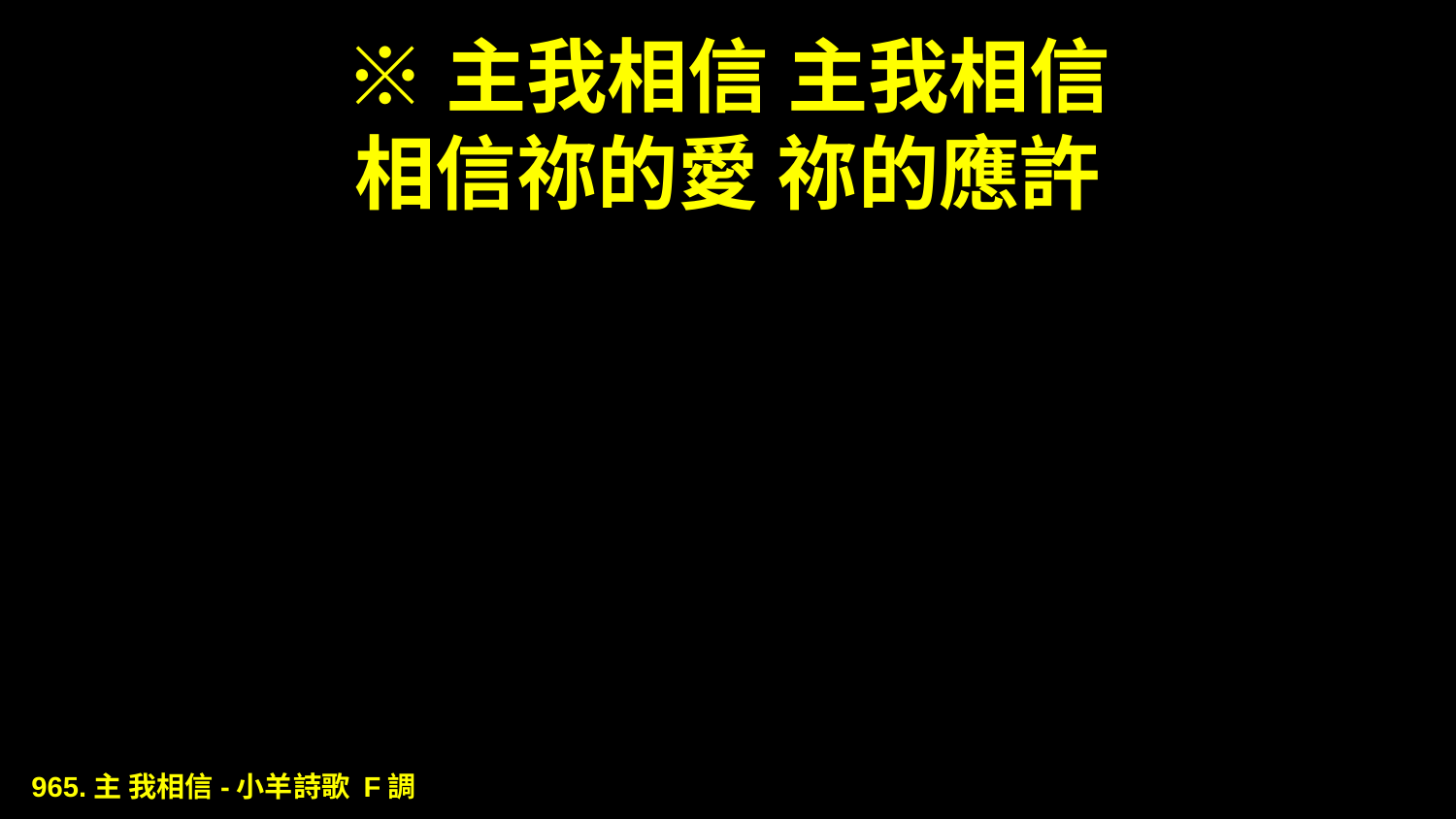

# ※主我相信 主我相信 相信祢的愛 祢的應許
965.主 我相信-小羊詩歌 F調